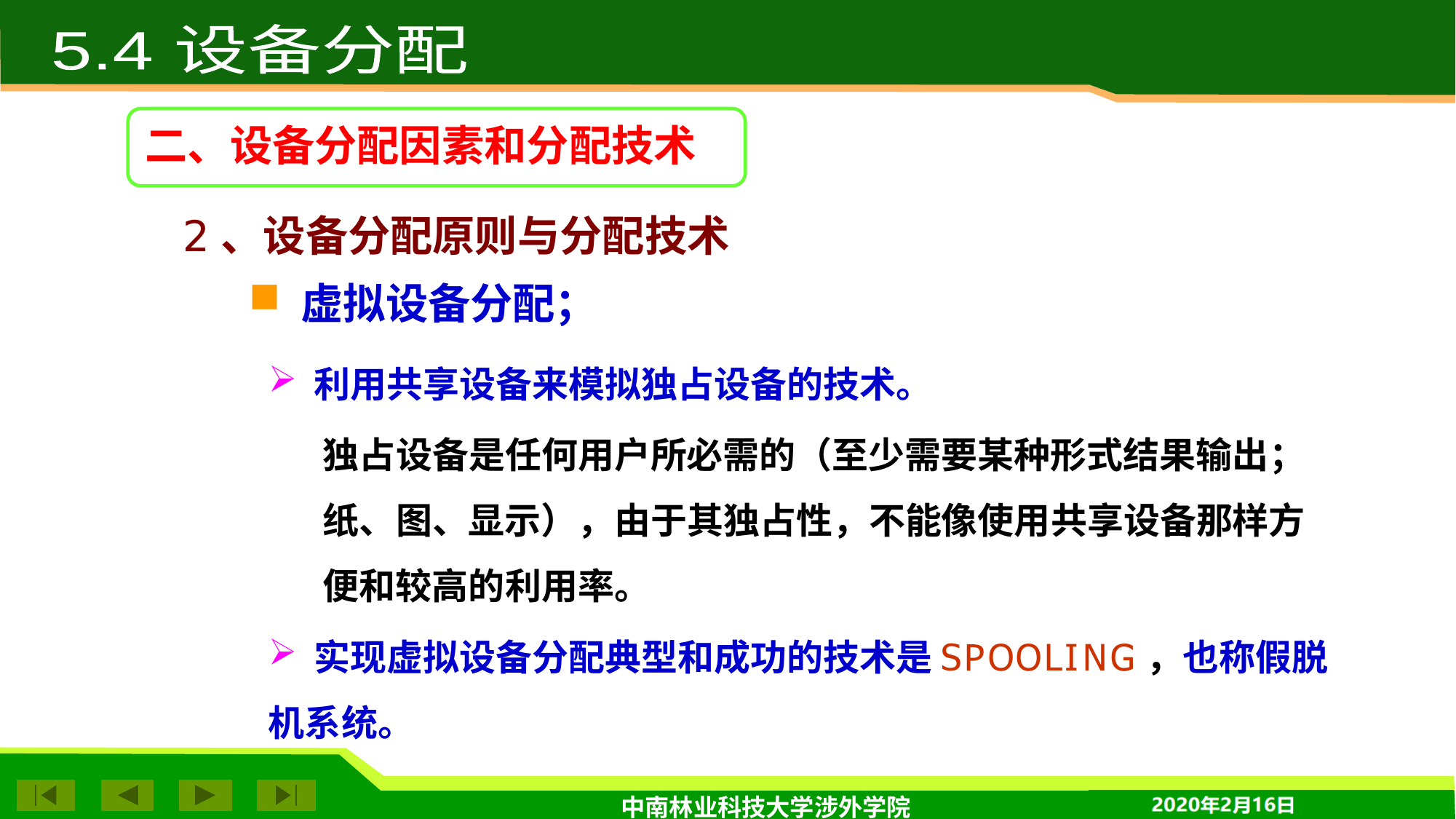

5.4 设备分配

二、设备分配因素和分配技术
 2、设备分配原则与分配技术
 虚拟设备分配；
 利用共享设备来模拟独占设备的技术。
独占设备是任何用户所必需的（至少需要某种形式结果输出；纸、图、显示），由于其独占性，不能像使用共享设备那样方便和较高的利用率。
 实现虚拟设备分配典型和成功的技术是SPOOLING，也称假脱机系统。